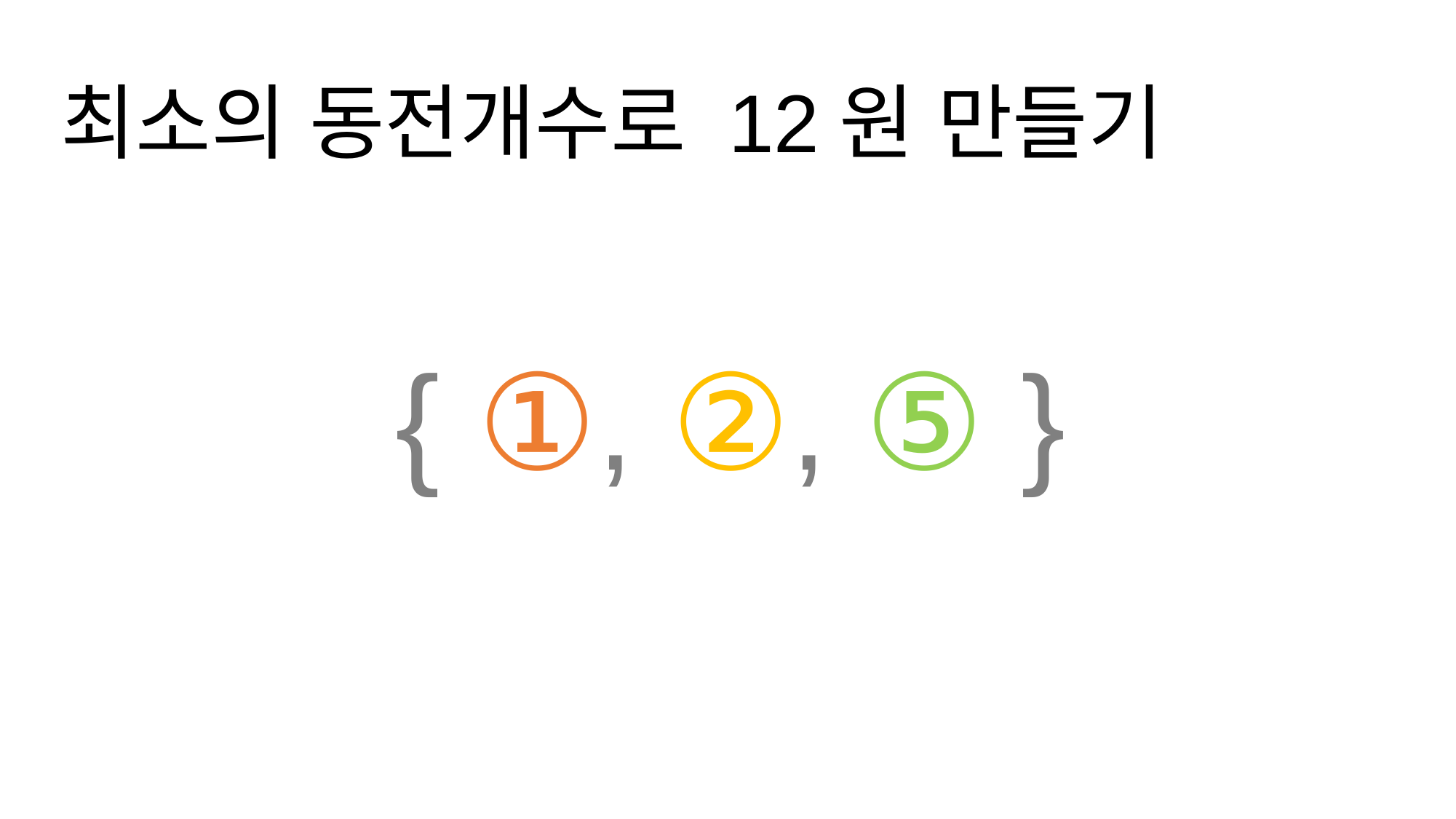

# 최소의 동전개수로 12원 만들기

{ ①, ②, ⑤ }